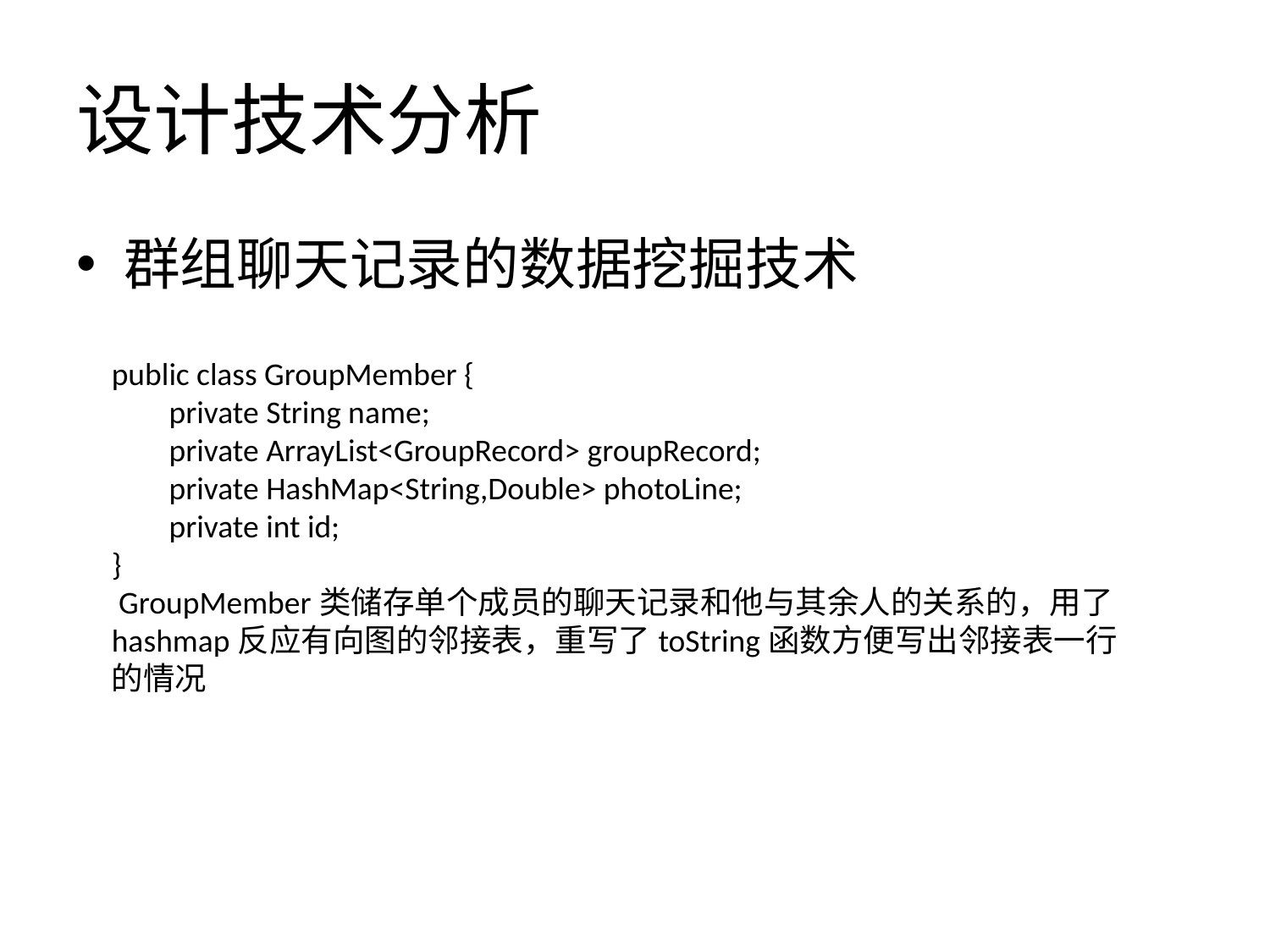

# 设计技术分析
群组聊天记录的数据挖掘技术
public class GroupMember {
        private String name;
        private ArrayList<GroupRecord> groupRecord;
        private HashMap<String,Double> photoLine;
        private int id;
}
 GroupMember类储存单个成员的聊天记录和他与其余人的关系的，用了hashmap反应有向图的邻接表，重写了toString函数方便写出邻接表一行的情况